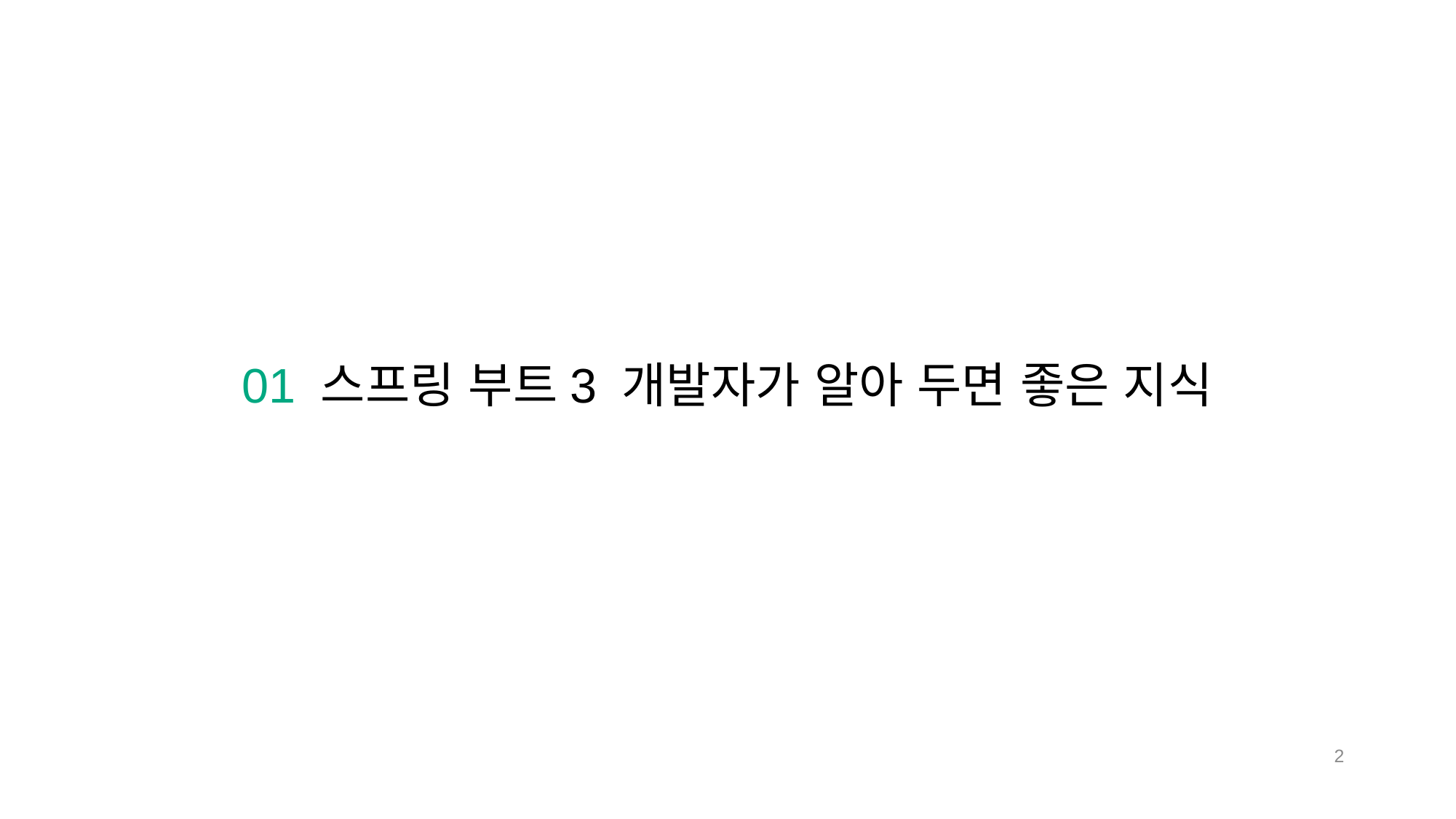

# 01 스프링 부트3 개발자가 알아 두면 좋은 지식
2